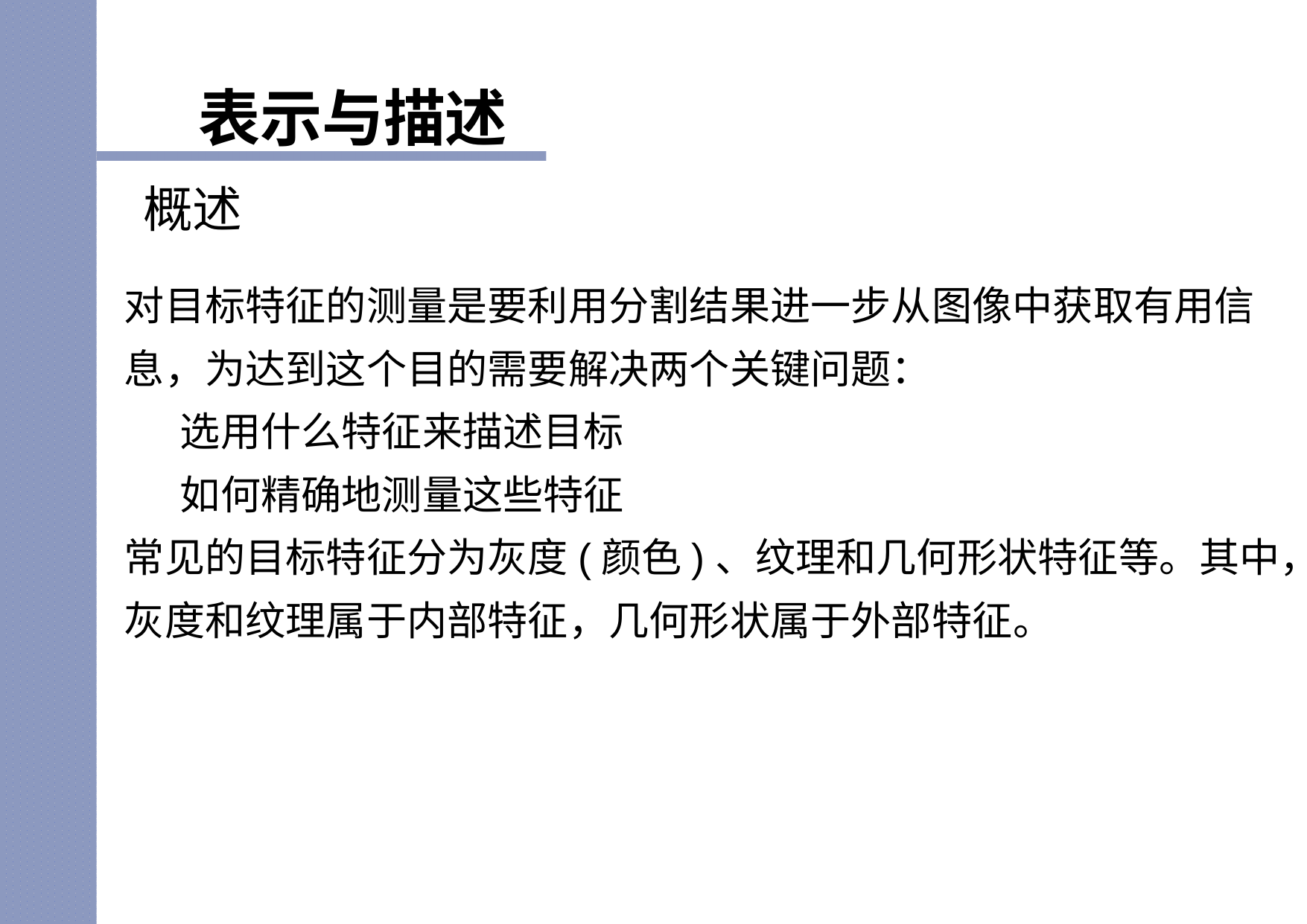

# 表示与描述
概述
对目标特征的测量是要利用分割结果进一步从图像中获取有用信息，为达到这个目的需要解决两个关键问题：
选用什么特征来描述目标
如何精确地测量这些特征
常见的目标特征分为灰度(颜色)、纹理和几何形状特征等。其中，灰度和纹理属于内部特征，几何形状属于外部特征。